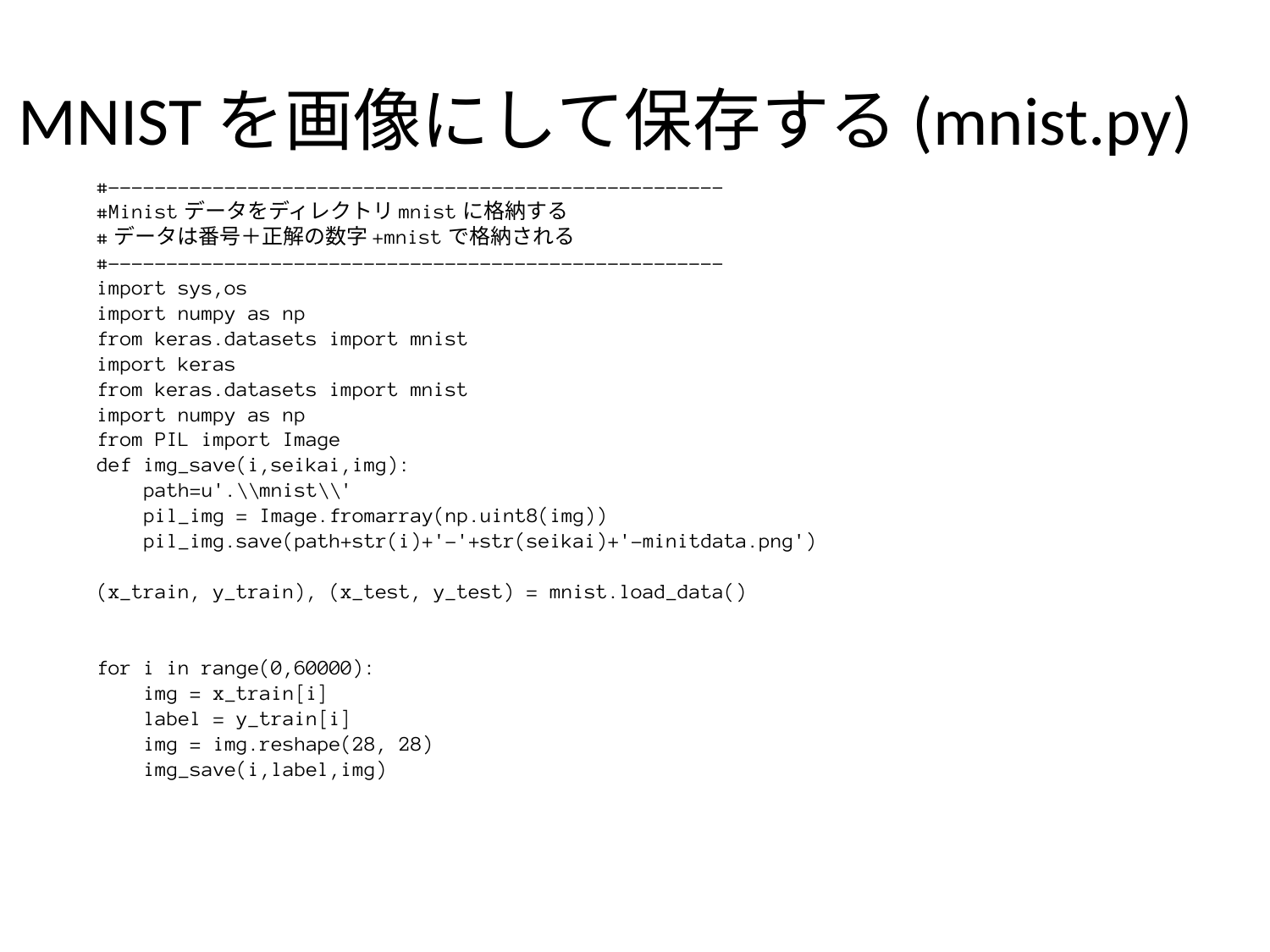

# MNISTを画像にして保存する(mnist.py)
#-----------------------------------------------------
#Ministデータをディレクトリmnistに格納する
#データは番号＋正解の数字+mnistで格納される
#-----------------------------------------------------
import sys,os
import numpy as np
from keras.datasets import mnist
import keras
from keras.datasets import mnist
import numpy as np
from PIL import Image
def img_save(i,seikai,img):
    path=u'.\\mnist\\'
    pil_img = Image.fromarray(np.uint8(img))
    pil_img.save(path+str(i)+'-'+str(seikai)+'-minitdata.png')
(x_train, y_train), (x_test, y_test) = mnist.load_data()
for i in range(0,60000):
    img = x_train[i]
    label = y_train[i]
    img = img.reshape(28, 28)
    img_save(i,label,img)